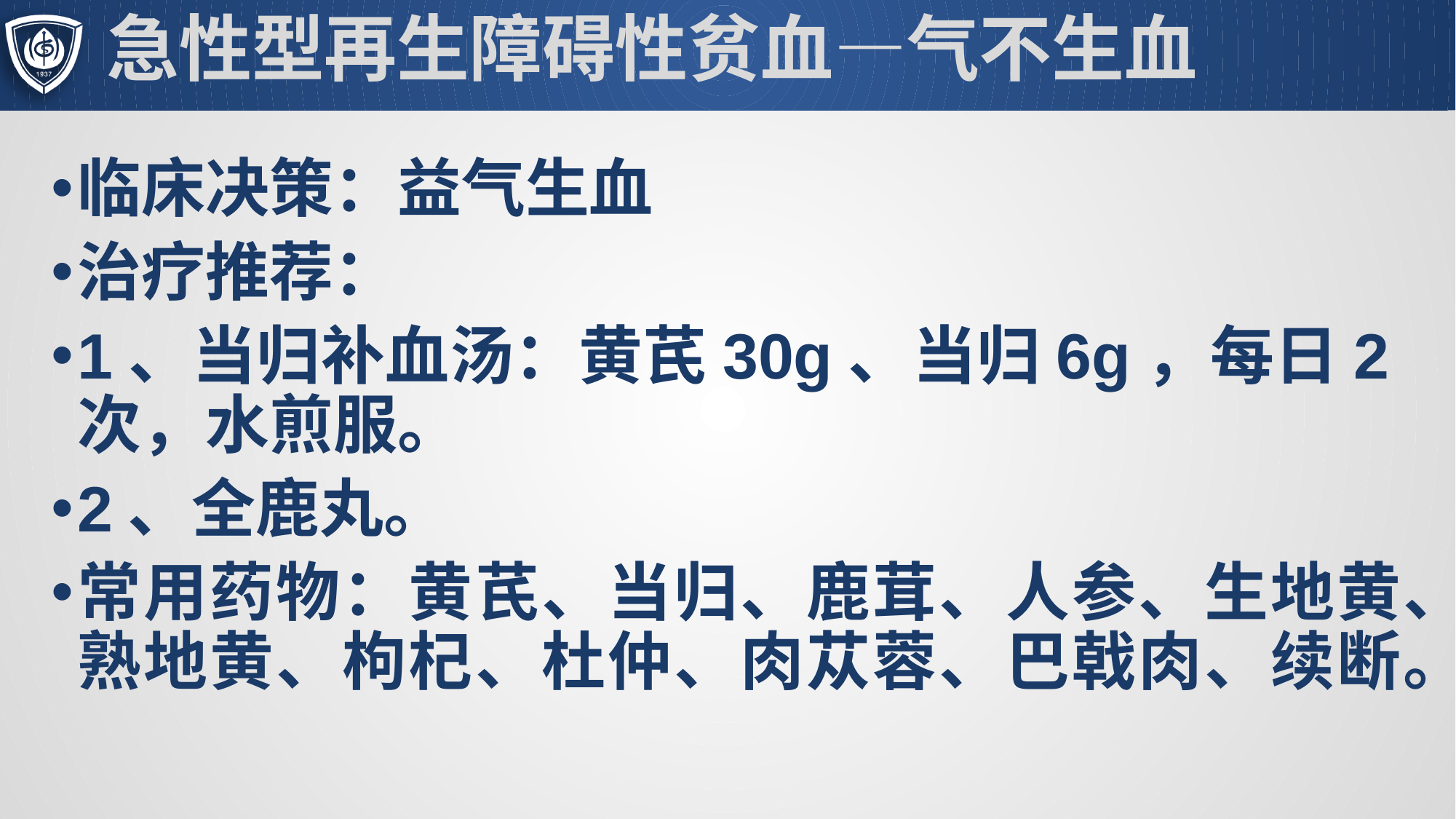

# 急性型再生障碍性贫血—气不生血
临床决策：益气生血
治疗推荐：
1、当归补血汤：黄芪30g、当归6g，每日2次，水煎服。
2、全鹿丸。
常用药物：黄芪、当归、鹿茸、人参、生地黄、熟地黄、枸杞、杜仲、肉苁蓉、巴戟肉、续断。